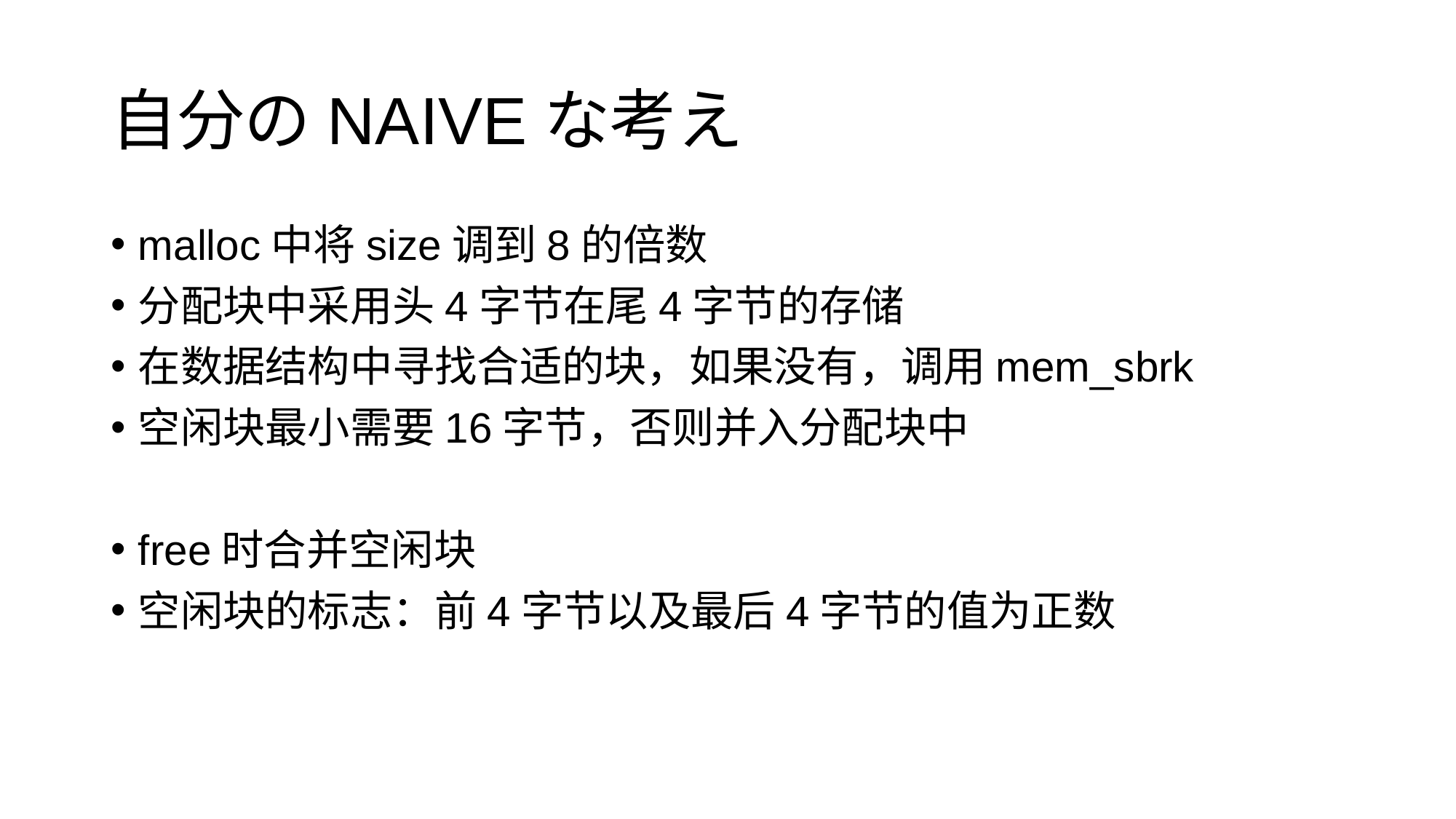

# 自分のNAIVEな考え
malloc中将size调到8的倍数
分配块中采用头4字节在尾4字节的存储
在数据结构中寻找合适的块，如果没有，调用mem_sbrk
空闲块最小需要16字节，否则并入分配块中

free时合并空闲块
空闲块的标志：前4字节以及最后4字节的值为正数